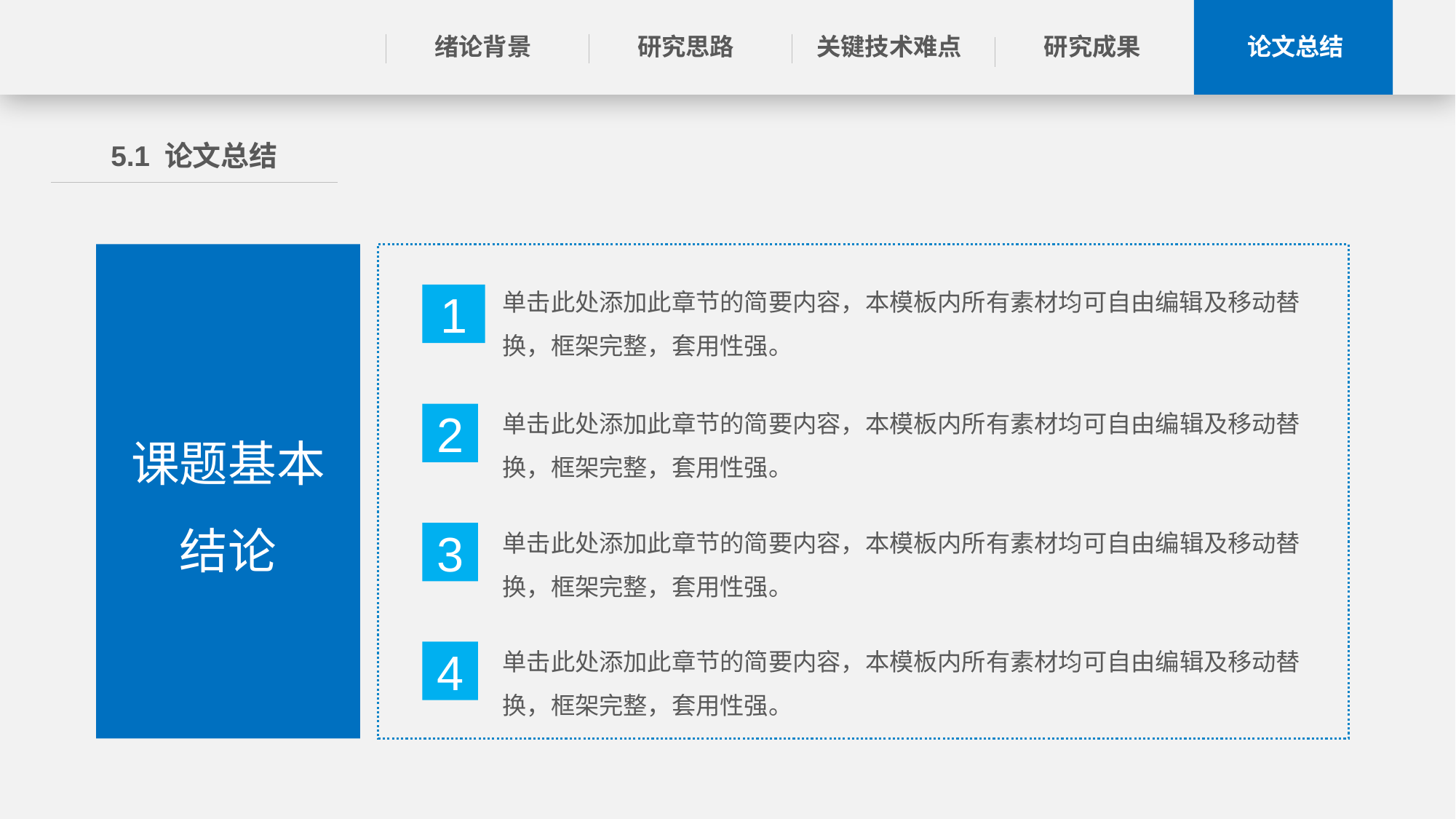

绪论背景
关键技术难点
论文总结
研究思路
研究成果
5.1 论文总结
课题基本
结论

单击此处添加此章节的简要内容，本模板内所有素材均可自由编辑及移动替换，框架完整，套用性强。
1
单击此处添加此章节的简要内容，本模板内所有素材均可自由编辑及移动替换，框架完整，套用性强。
2
单击此处添加此章节的简要内容，本模板内所有素材均可自由编辑及移动替换，框架完整，套用性强。
3
单击此处添加此章节的简要内容，本模板内所有素材均可自由编辑及移动替换，框架完整，套用性强。
4